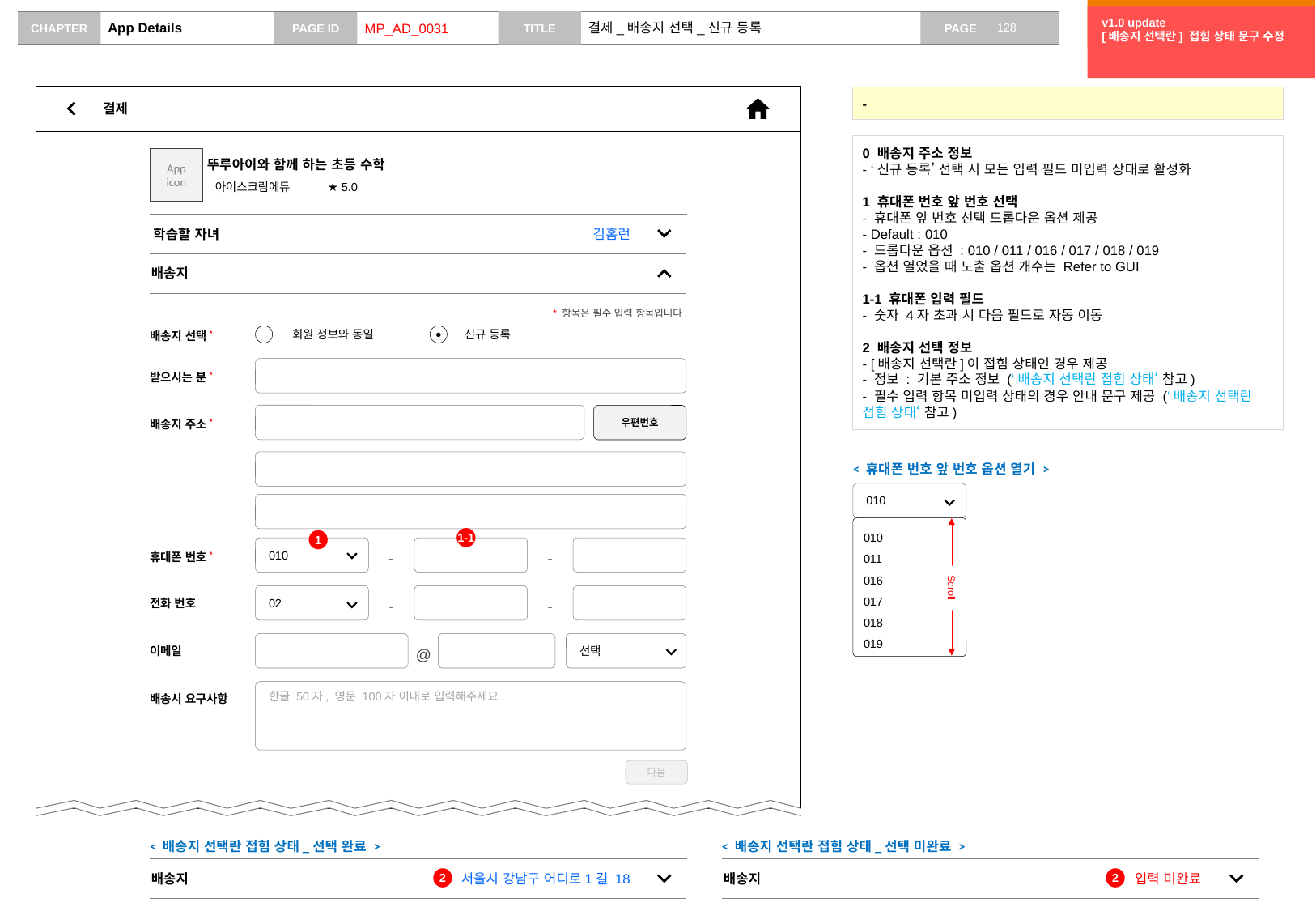

v0.8 update
한 페이지로 화면 수정
v1.0 update
[배송지 선택란] 접힘 상태 문구 수정

# App Details
MP_AD_0031
결제_배송지 선택_신규 등록

결제
-

0 배송지 주소 정보
- ‘신규 등록’ 선택 시 모든 입력 필드 미입력 상태로 활성화
1 휴대폰 번호 앞 번호 선택
- 휴대폰 앞 번호 선택 드롭다운 옵션 제공
- Default : 010
- 드롭다운 옵션 : 010 / 011 / 016 / 017 / 018 / 019
- 옵션 열었을 때 노출 옵션 개수는 Refer to GUI

1-1 휴대폰 입력 필드
- 숫자 4자 초과 시 다음 필드로 자동 이동
2 배송지 선택 정보
- [배송지 선택란]이 접힘 상태인 경우 제공
- 정보 : 기본 주소 정보 (‘배송지 선택란 접힘 상태‘ 참고)
- 필수 입력 항목 미입력 상태의 경우 안내 문구 제공 (‘배송지 선택란 접힘 상태‘ 참고)
App
icon
뚜루아이와 함께 하는 초등 수학
아이스크림에듀
★ 5.0
학습할 자녀
김홈런

배송지

* 항목은 필수 입력 항목입니다.

●
배송지 선택*
회원 정보와 동일
신규 등록

받으시는 분*

우편번호
배송지 주소*

< 휴대폰 번호 앞 번호 옵션 열기 >
010

010
011
016
017
018
019
1-1
1
010

-
-
휴대폰 번호*

Scroll
02

-
-
전화 번호

선택
@
이메일

한글 50자, 영문 100자 이내로 입력해주세요.
배송시 요구사항
다음

< 배송지 선택란 접힘 상태_선택 완료 >
< 배송지 선택란 접힘 상태_선택 미완료 >
2
2
서울시 강남구 어디로1길 18
입력 미완료
배송지
배송지